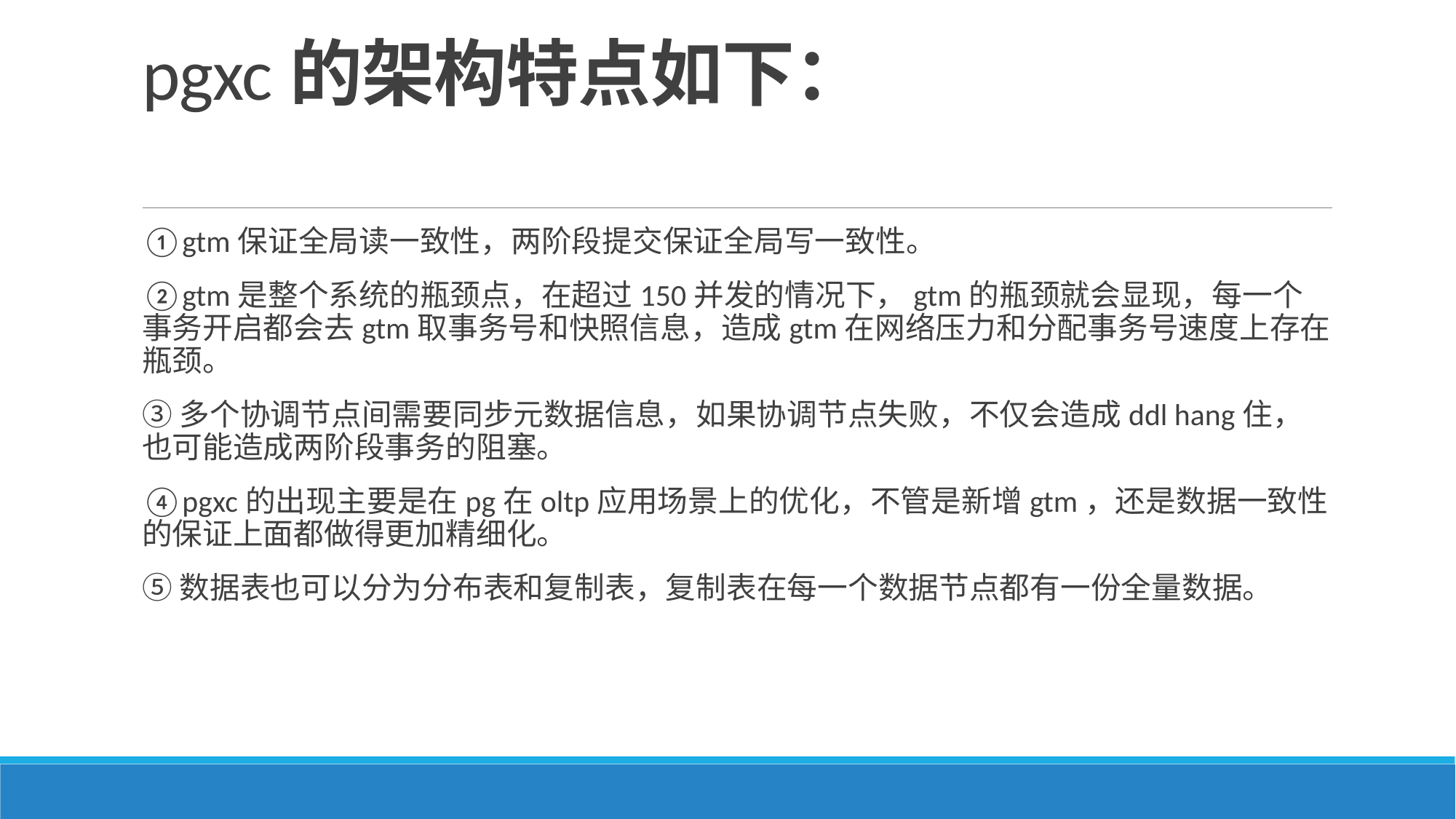

# pgxc的架构特点如下：
①gtm保证全局读一致性，两阶段提交保证全局写一致性。
②gtm是整个系统的瓶颈点，在超过150并发的情况下，gtm的瓶颈就会显现，每一个事务开启都会去gtm取事务号和快照信息，造成gtm在网络压力和分配事务号速度上存在瓶颈。
③多个协调节点间需要同步元数据信息，如果协调节点失败，不仅会造成ddl hang住，也可能造成两阶段事务的阻塞。
④pgxc的出现主要是在pg在oltp应用场景上的优化，不管是新增gtm，还是数据一致性的保证上面都做得更加精细化。
⑤数据表也可以分为分布表和复制表，复制表在每一个数据节点都有一份全量数据。